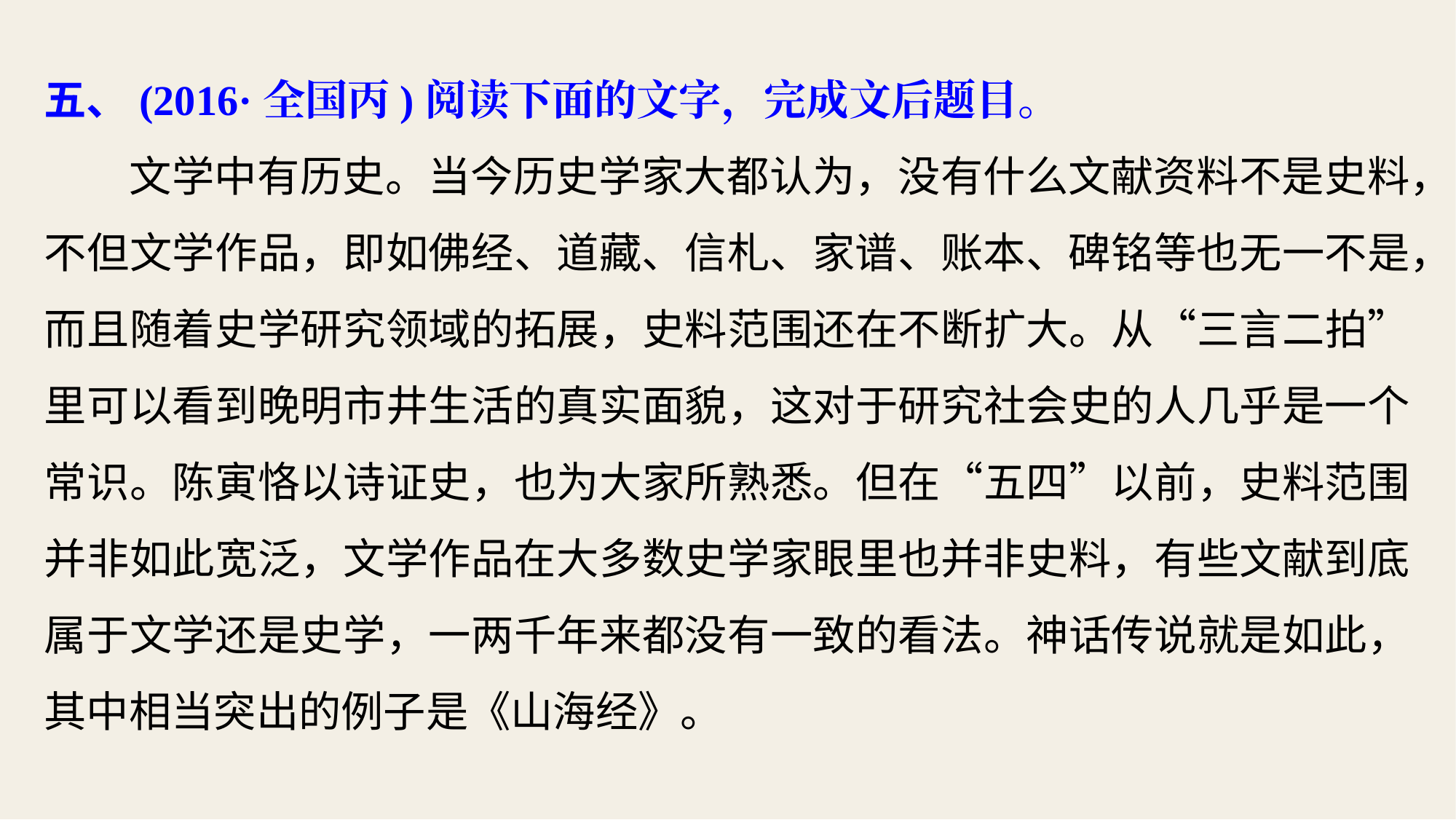

五、(2016·全国丙)阅读下面的文字，完成文后题目。
文学中有历史。当今历史学家大都认为，没有什么文献资料不是史料，不但文学作品，即如佛经、道藏、信札、家谱、账本、碑铭等也无一不是，而且随着史学研究领域的拓展，史料范围还在不断扩大。从“三言二拍”里可以看到晚明市井生活的真实面貌，这对于研究社会史的人几乎是一个常识。陈寅恪以诗证史，也为大家所熟悉。但在“五四”以前，史料范围并非如此宽泛，文学作品在大多数史学家眼里也并非史料，有些文献到底属于文学还是史学，一两千年来都没有一致的看法。神话传说就是如此，其中相当突出的例子是《山海经》。